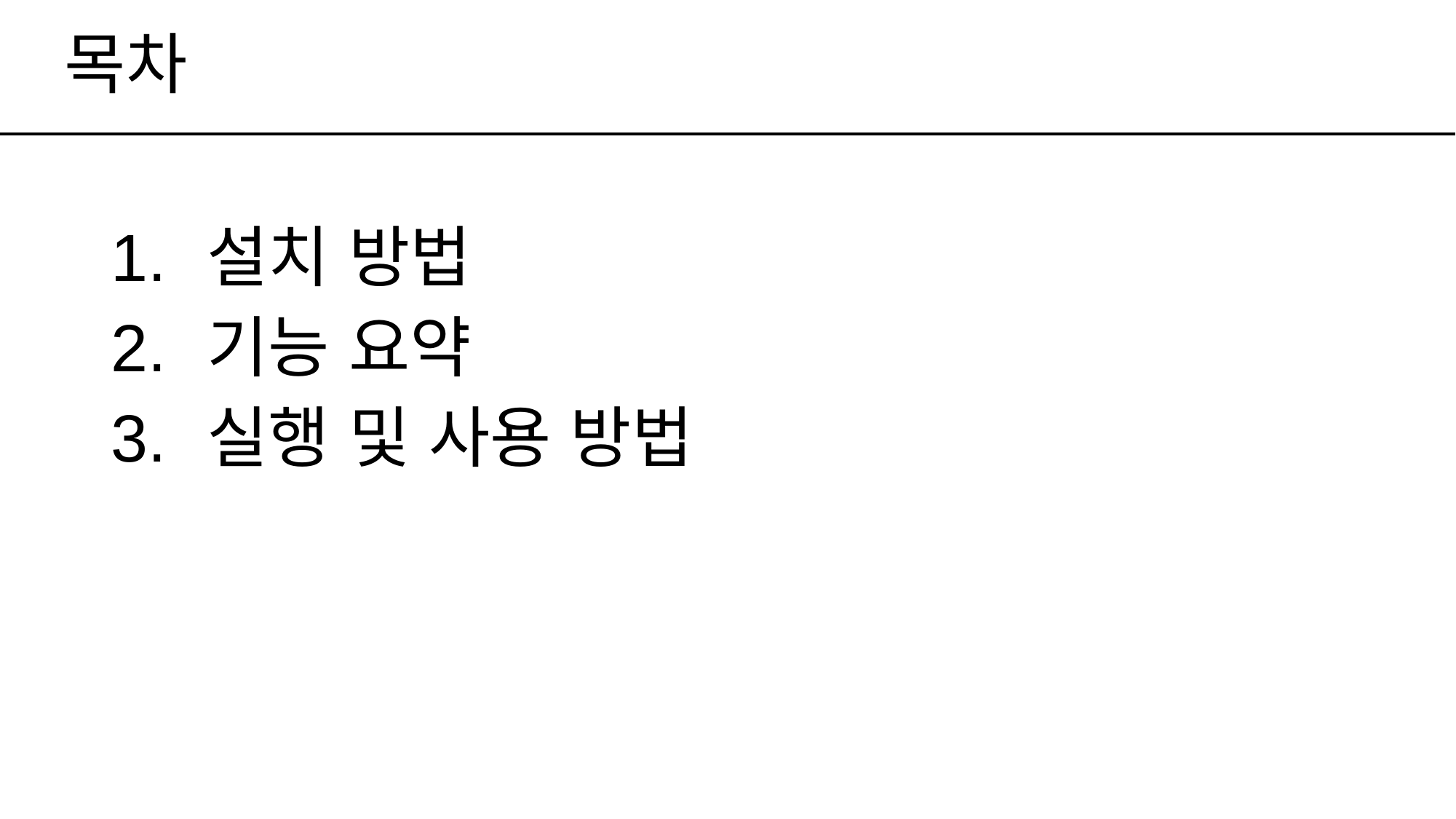

# 목차
 설치 방법
 기능 요약
 실행 및 사용 방법